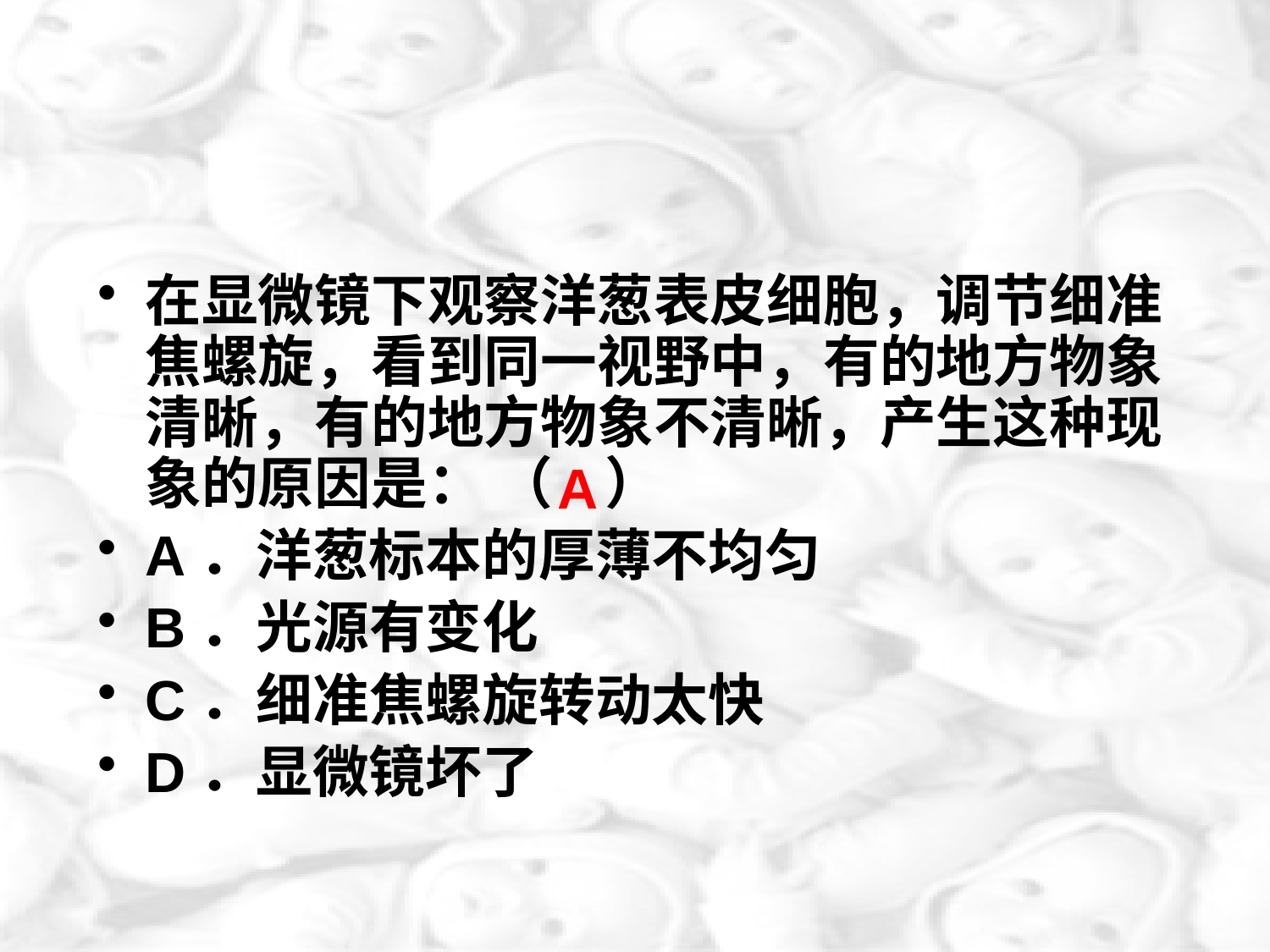

在显微镜下观察洋葱表皮细胞，调节细准焦螺旋，看到同一视野中，有的地方物象清晰，有的地方物象不清晰，产生这种现象的原因是： （    ）
A．洋葱标本的厚薄不均匀
B．光源有变化
C．细准焦螺旋转动太快
D．显微镜坏了
A